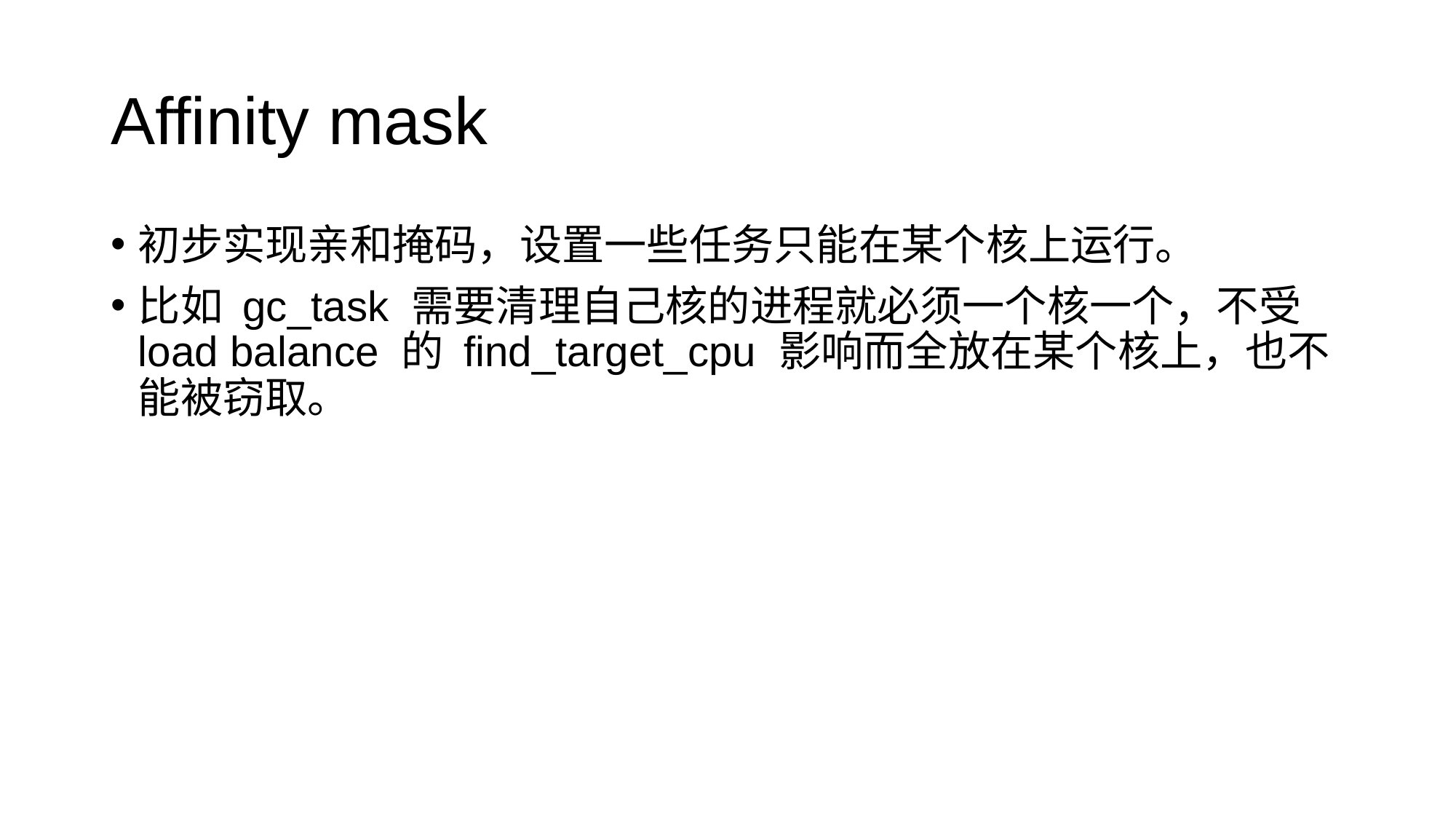

# Affinity mask
初步实现亲和掩码，设置一些任务只能在某个核上运行。
比如 gc_task 需要清理自己核的进程就必须一个核一个，不受 load balance 的 find_target_cpu 影响而全放在某个核上，也不能被窃取。